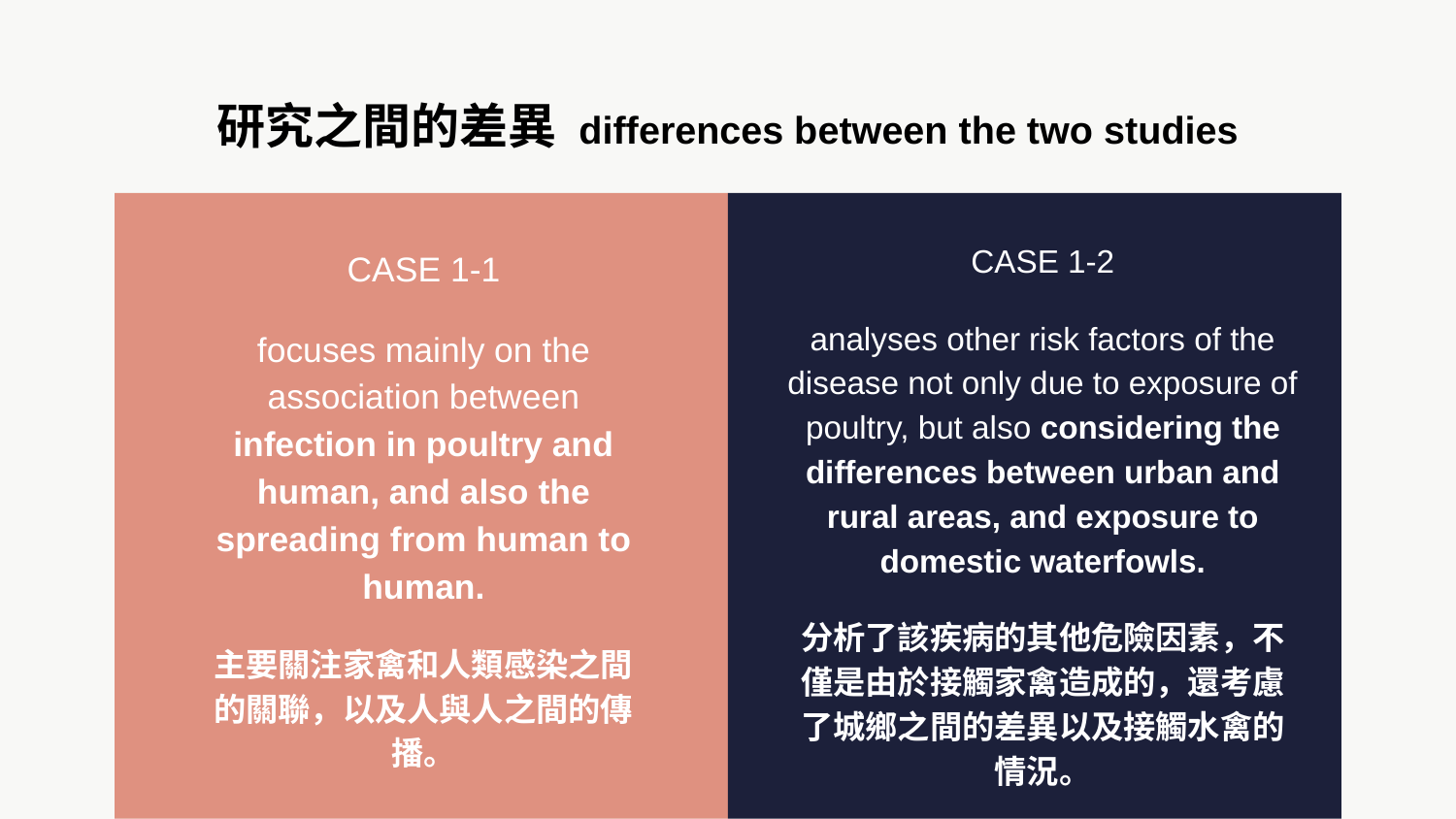

# 研究之間的差異 differences between the two studies
CASE 1-2
analyses other risk factors of the disease not only due to exposure of poultry, but also considering the differences between urban and rural areas, and exposure to domestic waterfowls.
分析了該疾病的其他危險因素，不僅是由於接觸家禽造成的，還考慮了城鄉之間的差異以及接觸水禽的情況。

CASE 1-1
focuses mainly on the association between infection in poultry and human, and also the spreading from human to human.
主要關注家禽和人類感染之間的關聯，以及人與人之間的傳播。